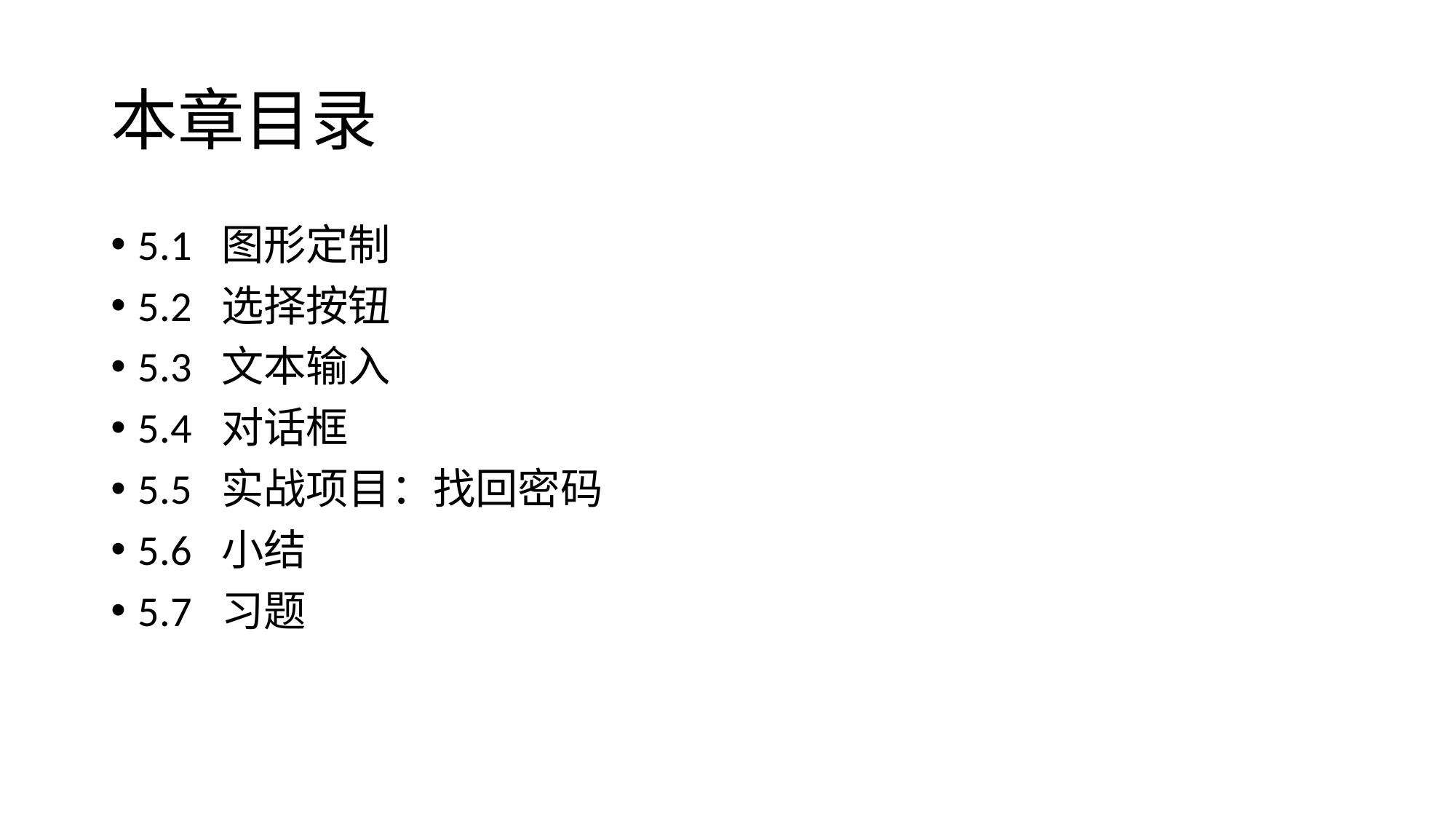

# 本章目录
5.1  图形定制
5.2  选择按钮
5.3  文本输入
5.4  对话框
5.5  实战项目：找回密码
5.6  小结
5.7  习题